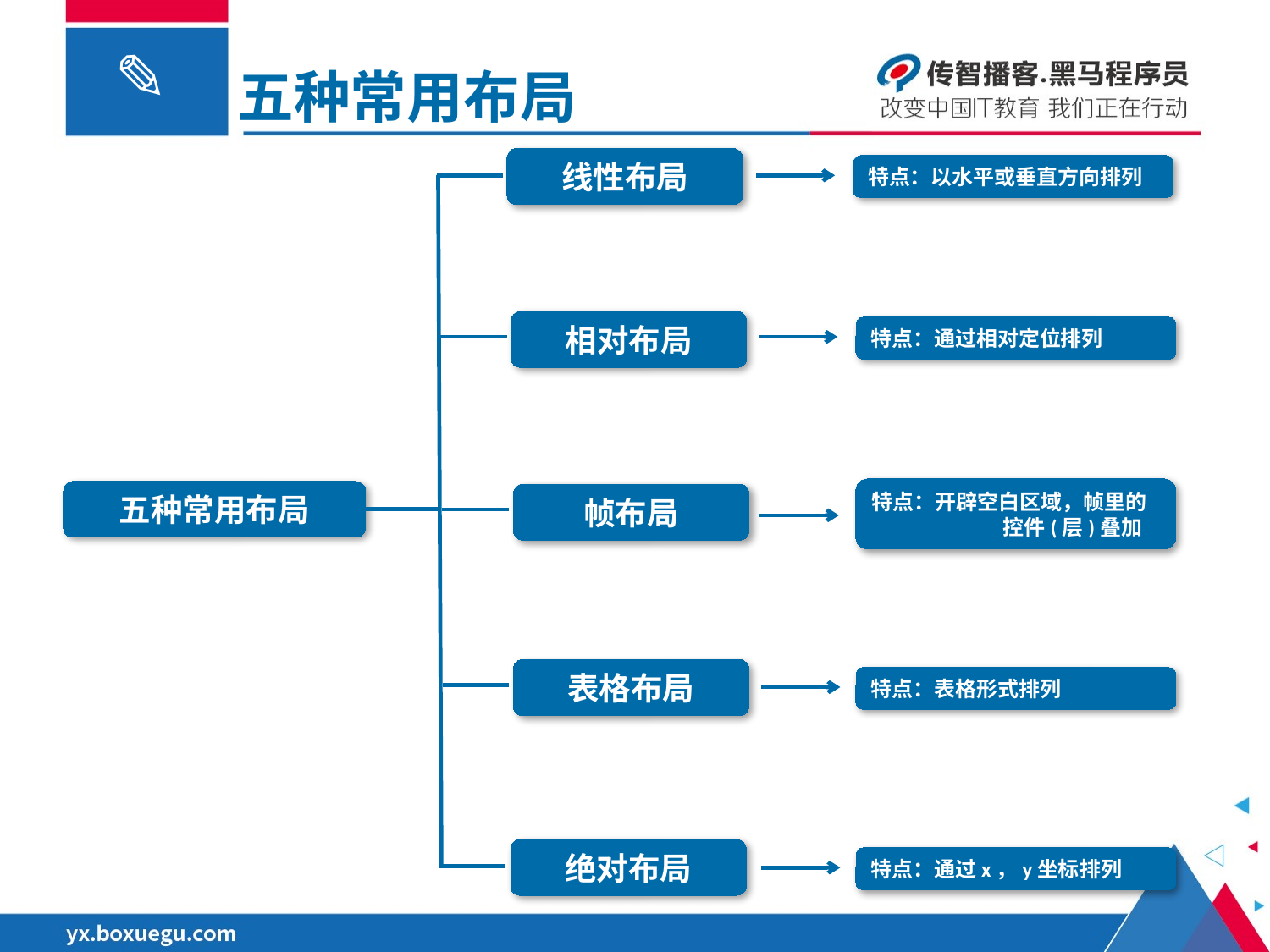

五种常用布局
线性布局
特点：以水平或垂直方向排列
相对布局
特点：通过相对定位排列
特点：开辟空白区域，帧里的                              控件(层)叠加
五种常用布局
帧布局
表格布局
特点：表格形式排列
绝对布局
特点：通过x，y坐标排列